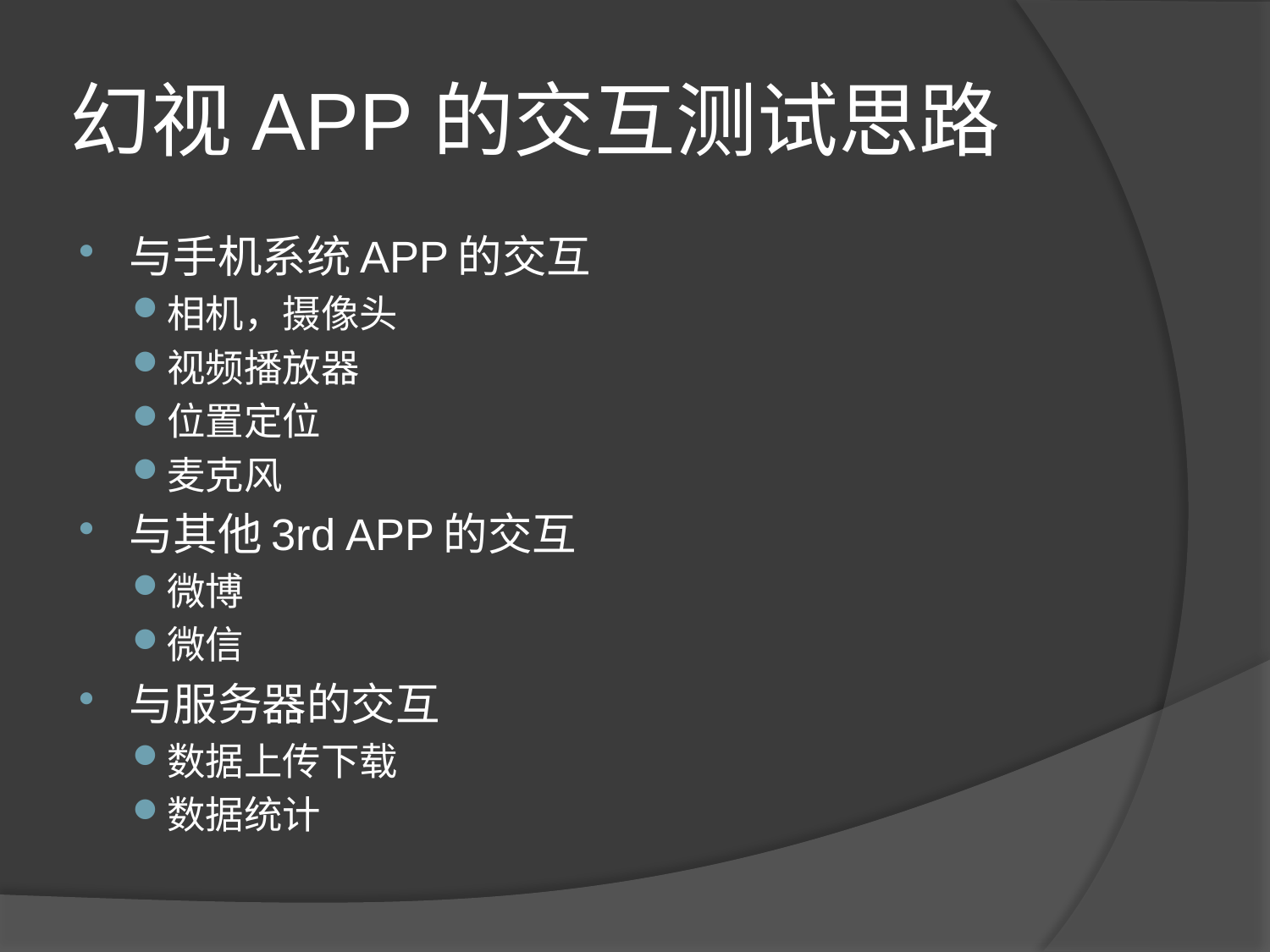

# 幻视APP的交互测试思路
与手机系统APP的交互
相机，摄像头
视频播放器
位置定位
麦克风
与其他3rd APP的交互
微博
微信
与服务器的交互
数据上传下载
数据统计